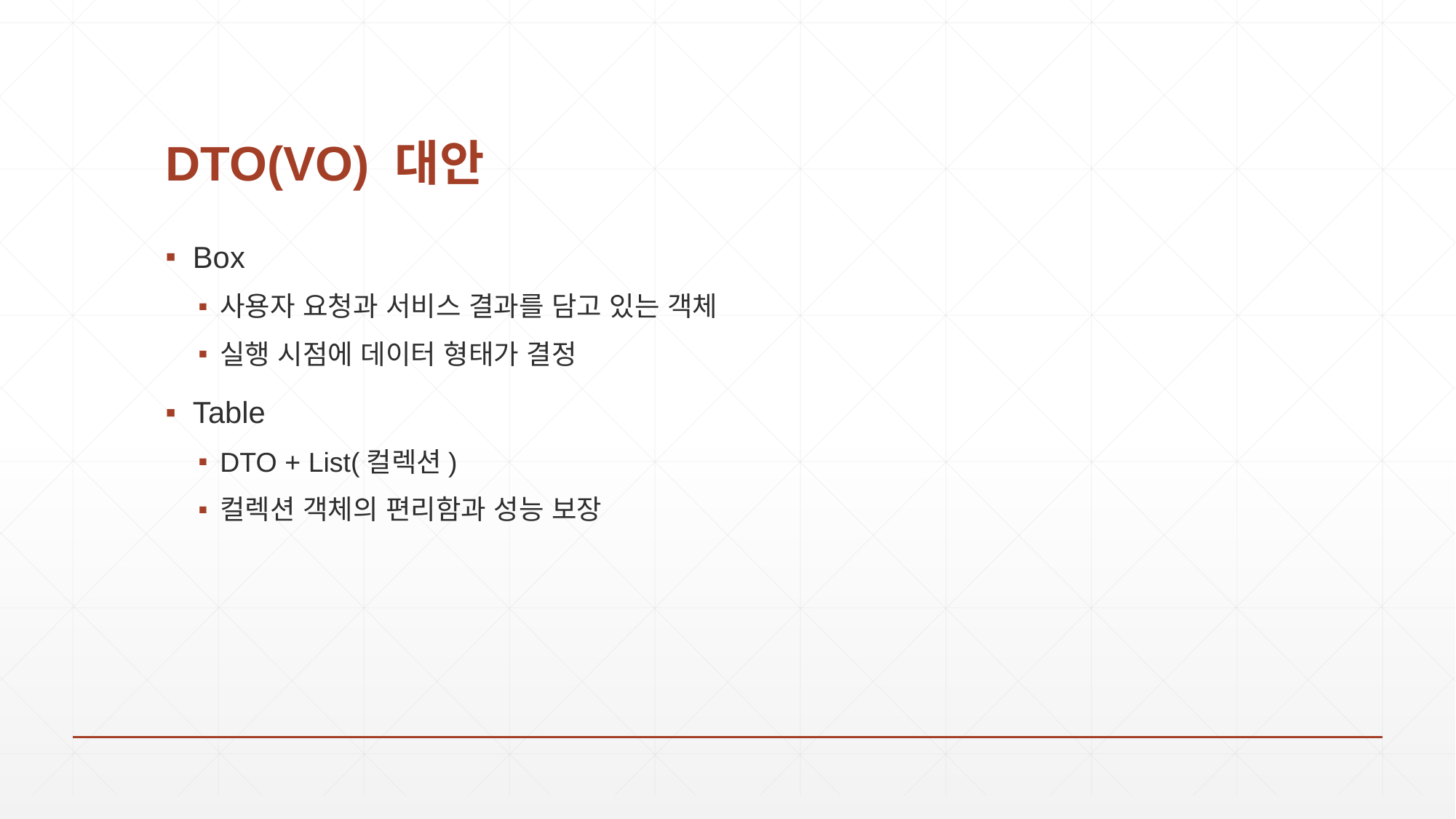

# DTO(VO) 대안
Box
사용자 요청과 서비스 결과를 담고 있는 객체
실행 시점에 데이터 형태가 결정
Table
DTO + List(컬렉션)
컬렉션 객체의 편리함과 성능 보장